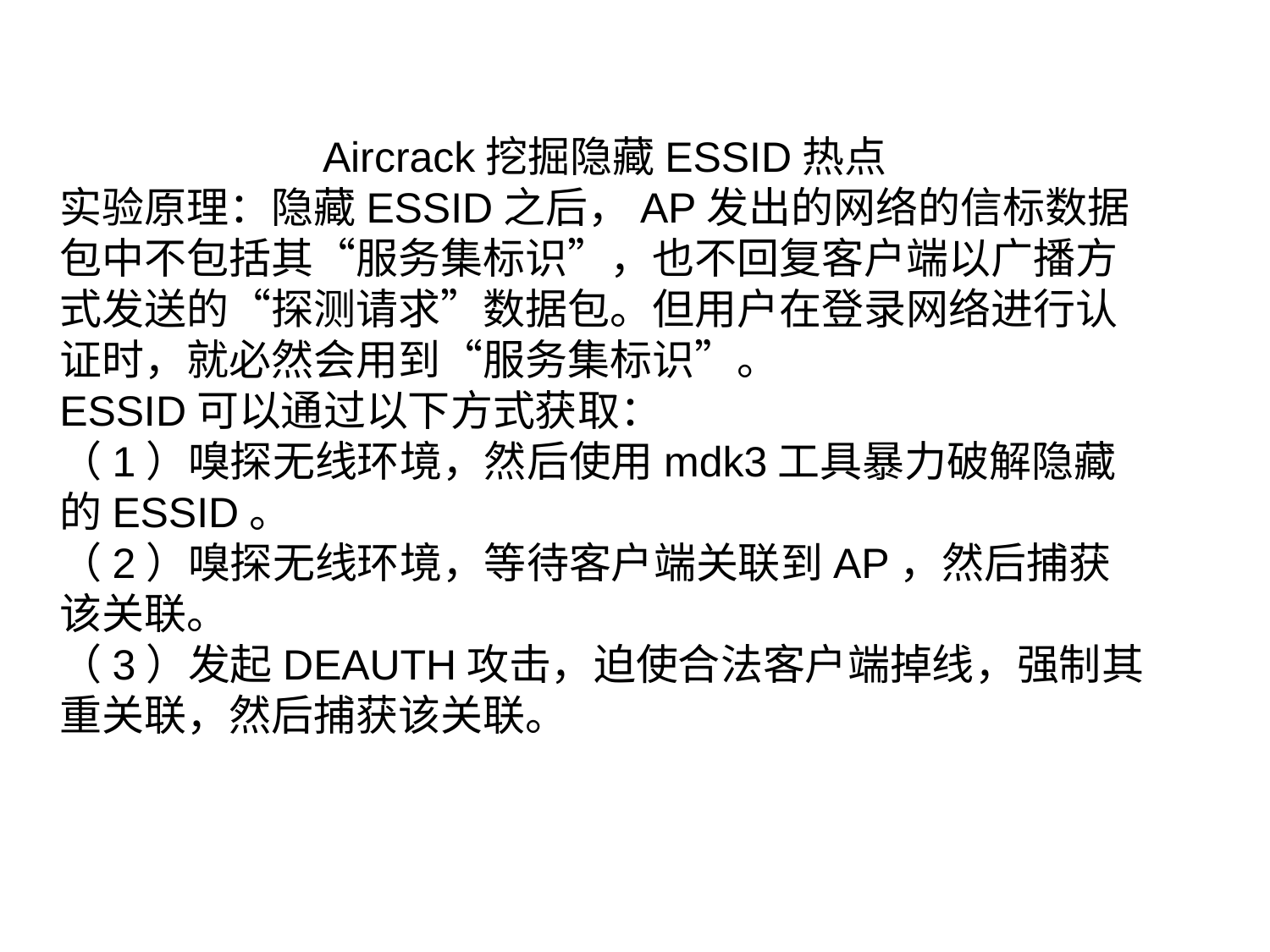

Aircrack挖掘隐藏ESSID热点
实验原理：隐藏ESSID之后，AP发出的网络的信标数据包中不包括其“服务集标识”，也不回复客户端以广播方式发送的“探测请求”数据包。但用户在登录网络进行认证时，就必然会用到“服务集标识”。
ESSID可以通过以下方式获取：
（1）嗅探无线环境，然后使用mdk3工具暴力破解隐藏的ESSID。
（2）嗅探无线环境，等待客户端关联到AP，然后捕获该关联。
（3）发起DEAUTH攻击，迫使合法客户端掉线，强制其重关联，然后捕获该关联。